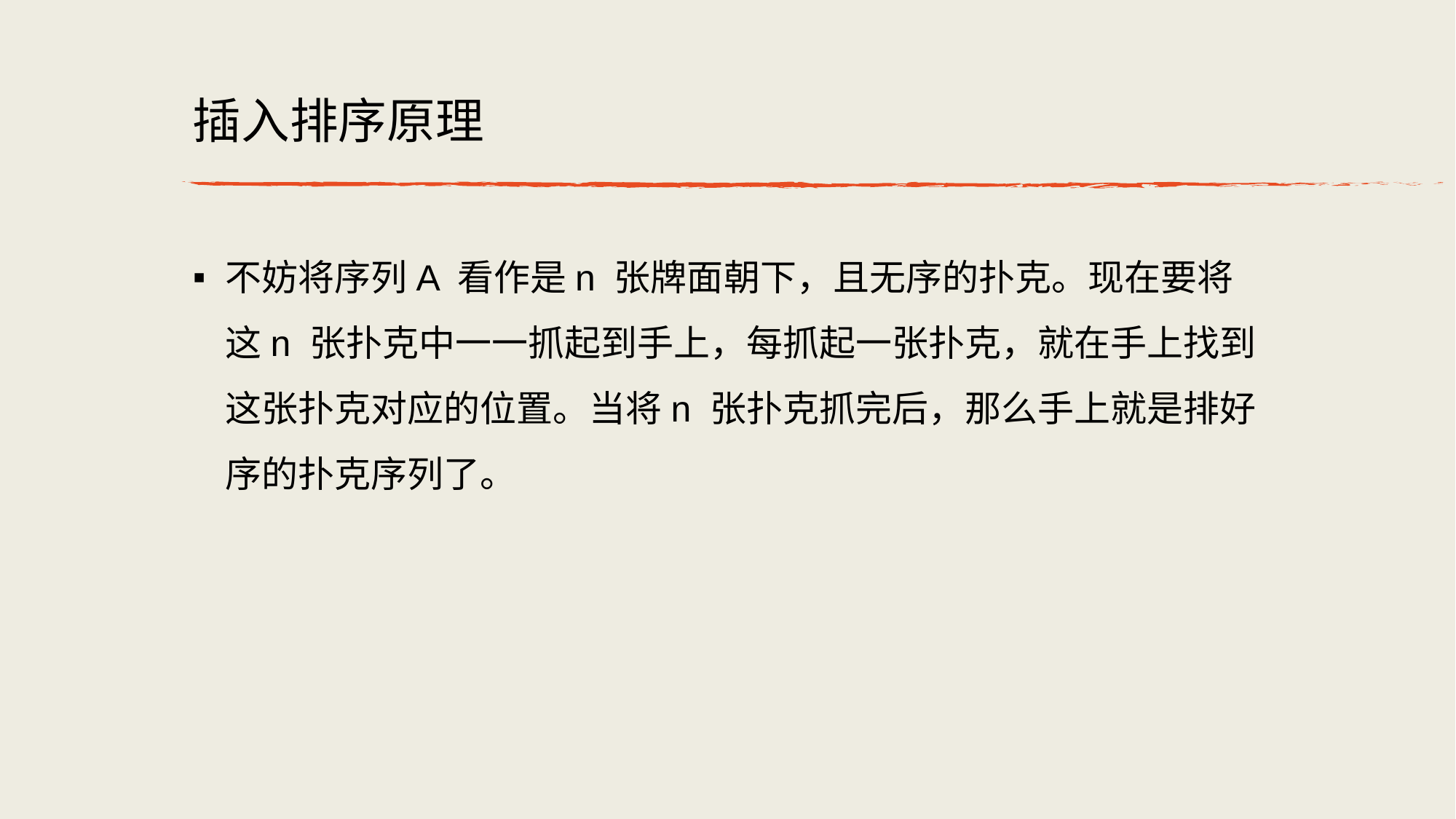

# 插入排序原理
不妨将序列A 看作是n 张牌⾯朝下，且⽆序的扑克。现在要将这n 张扑克中⼀⼀抓起到⼿上，每抓起⼀张扑克，就在⼿上找到这张扑克对应的位置。当将n 张扑克抓完后，那么⼿上就是排好序的扑克序列了。